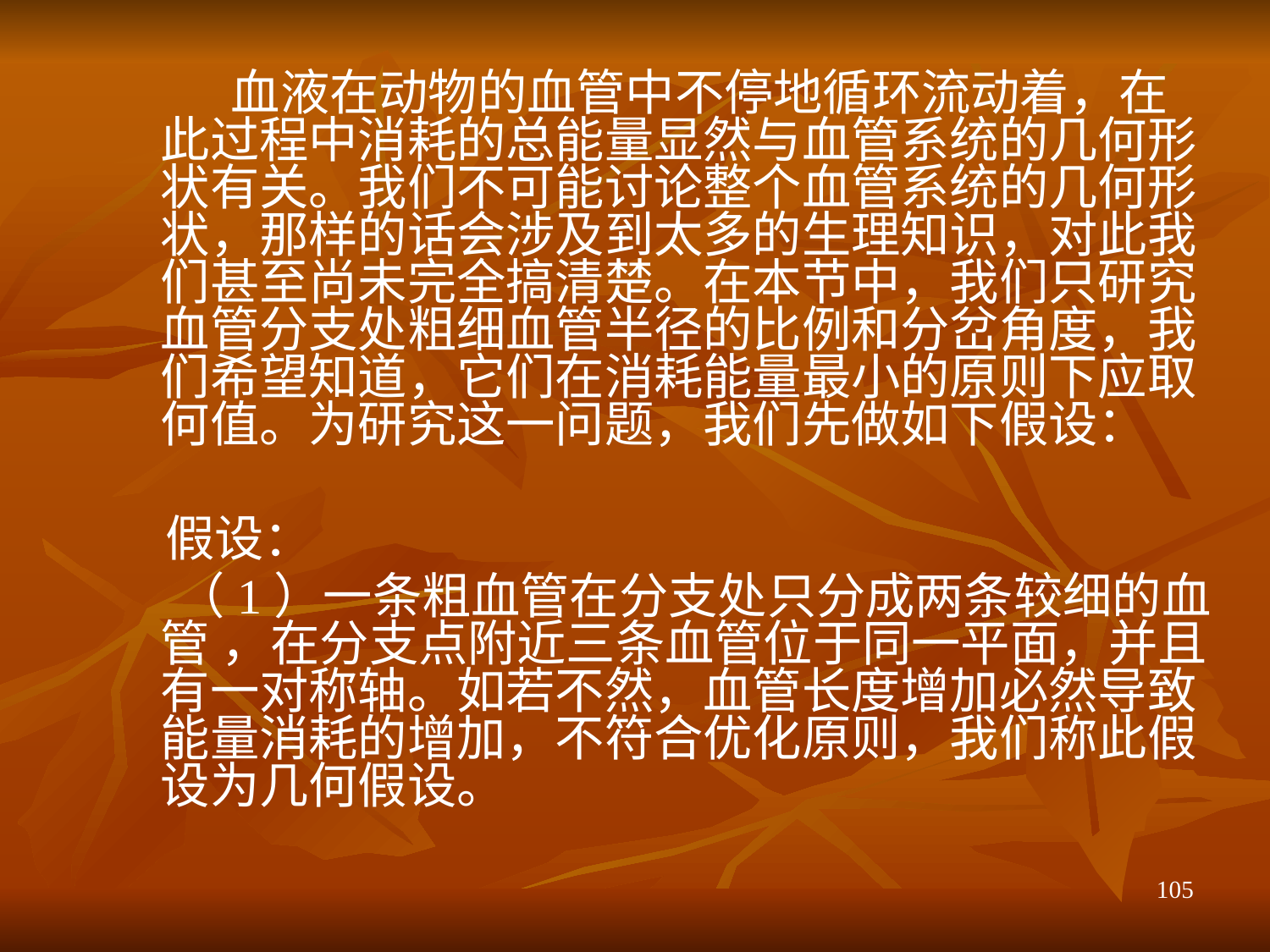

血液在动物的血管中不停地循环流动着，在此过程中消耗的总能量显然与血管系统的几何形状有关。我们不可能讨论整个血管系统的几何形状，那样的话会涉及到太多的生理知识，对此我们甚至尚未完全搞清楚。在本节中，我们只研究血管分支处粗细血管半径的比例和分岔角度，我们希望知道，它们在消耗能量最小的原则下应取何值。为研究这一问题，我们先做如下假设：

       假设：
        （1）一条粗血管在分支处只分成两条较细的血管 ，在分支点附近三条血管位于同一平面，并且有一对称轴。如若不然，血管长度增加必然导致能量消耗的增加，不符合优化原则，我们称此假设为几何假设。
105